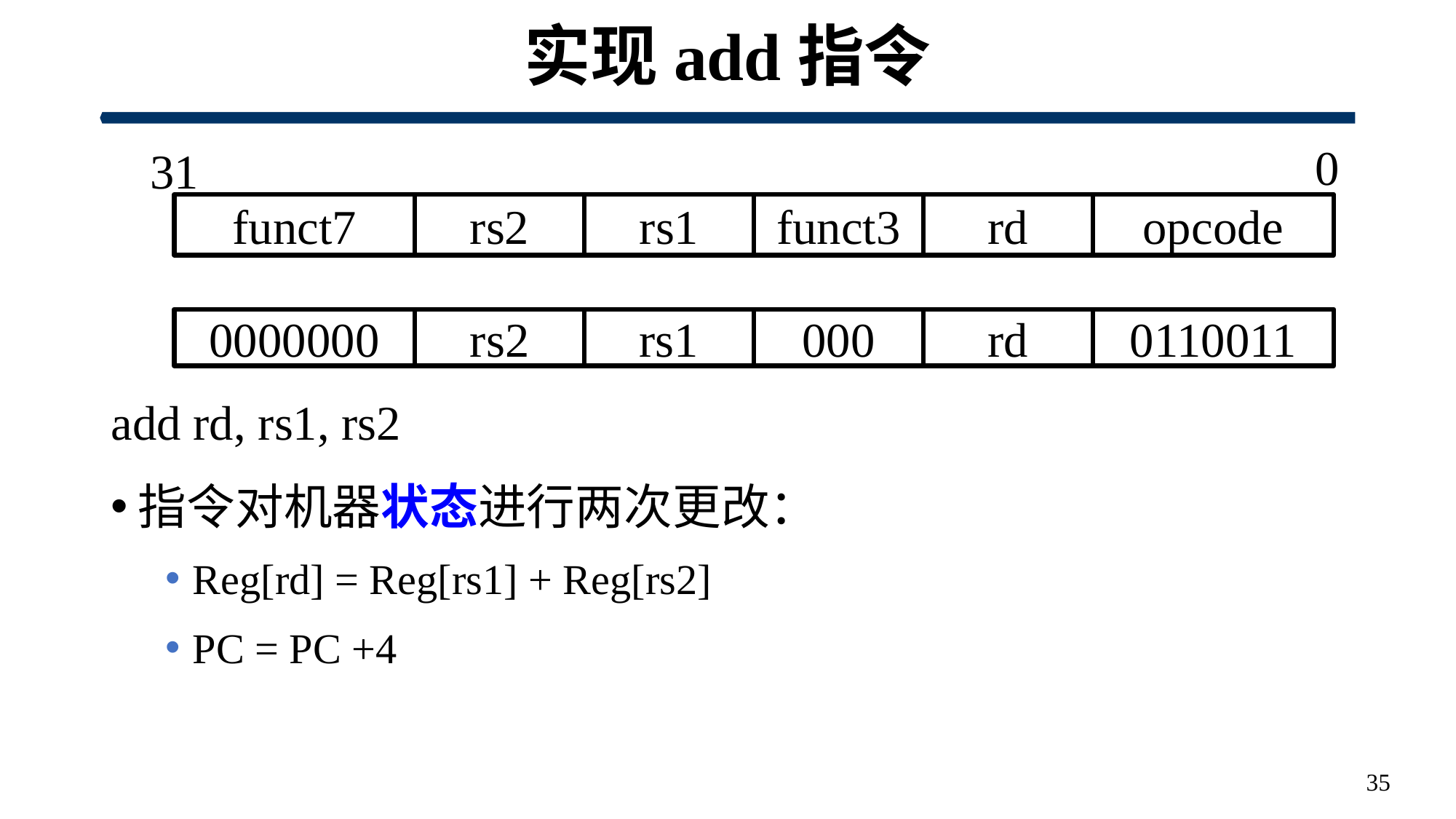

# 实现add指令

add rd, rs1, rs2
指令对机器状态进行两次更改：
Reg[rd] = Reg[rs1] + Reg[rs2]
PC = PC +4
0
31
funct7
rs2
rs1
funct3
rd
opcode

0000000
rs2
rs1
000
rd
0110011
35